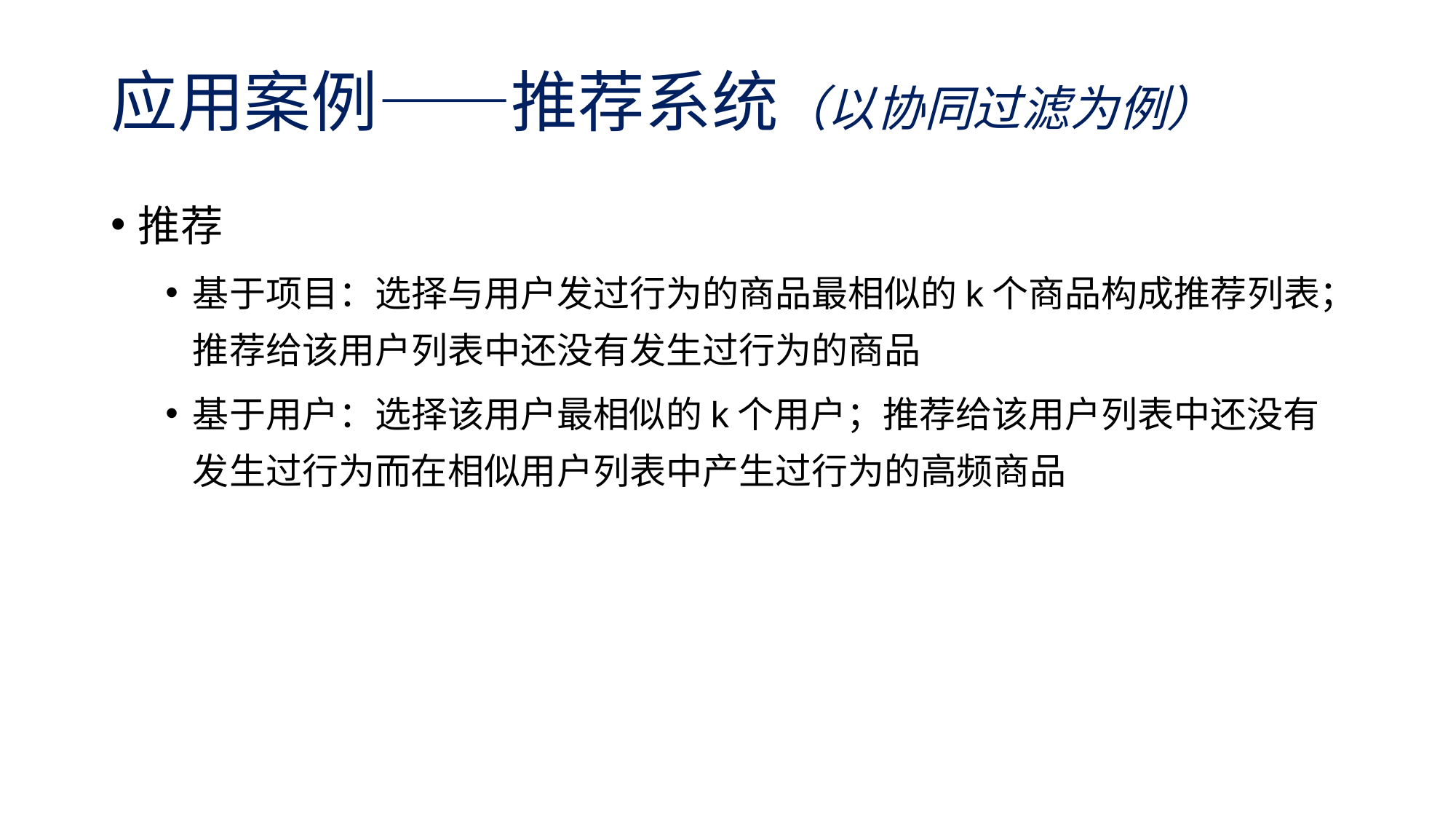

# 应用案例——推荐系统（以协同过滤为例）
推荐
基于项目：选择与用户发过行为的商品最相似的k个商品构成推荐列表；推荐给该用户列表中还没有发生过行为的商品
基于用户：选择该用户最相似的k个用户；推荐给该用户列表中还没有发生过行为而在相似用户列表中产生过行为的高频商品